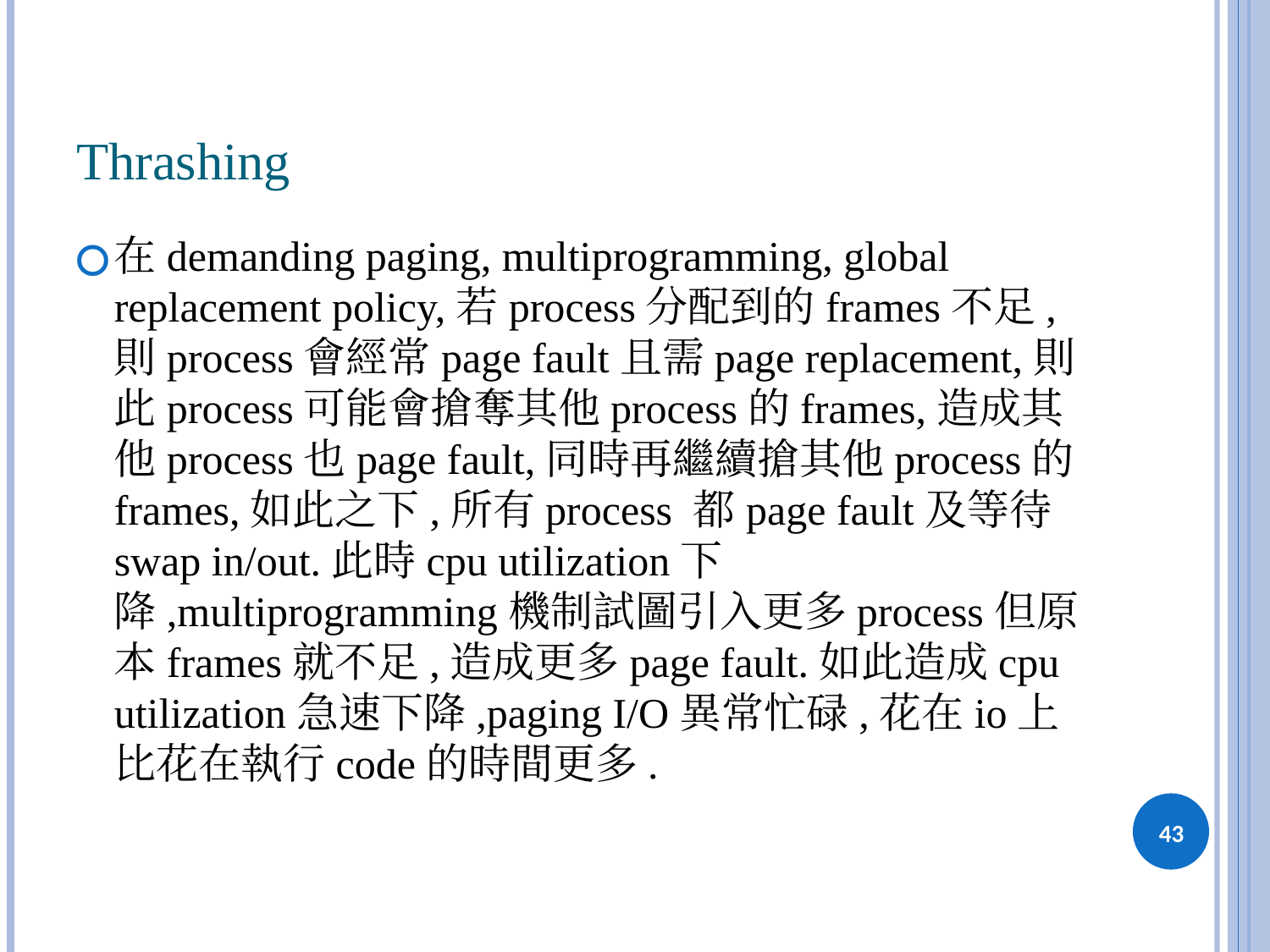

# Thrashing
在demanding paging, multiprogramming, global replacement policy,若process分配到的frames不足,則process會經常page fault且需page replacement,則此process可能會搶奪其他process的frames,造成其他process也page fault,同時再繼續搶其他process的frames,如此之下,所有process 都page fault及等待swap in/out.此時cpu utilization下降,multiprogramming機制試圖引入更多process但原本frames就不足,造成更多page fault.如此造成cpu utilization急速下降,paging I/O異常忙碌,花在io上比花在執行code的時間更多.
43